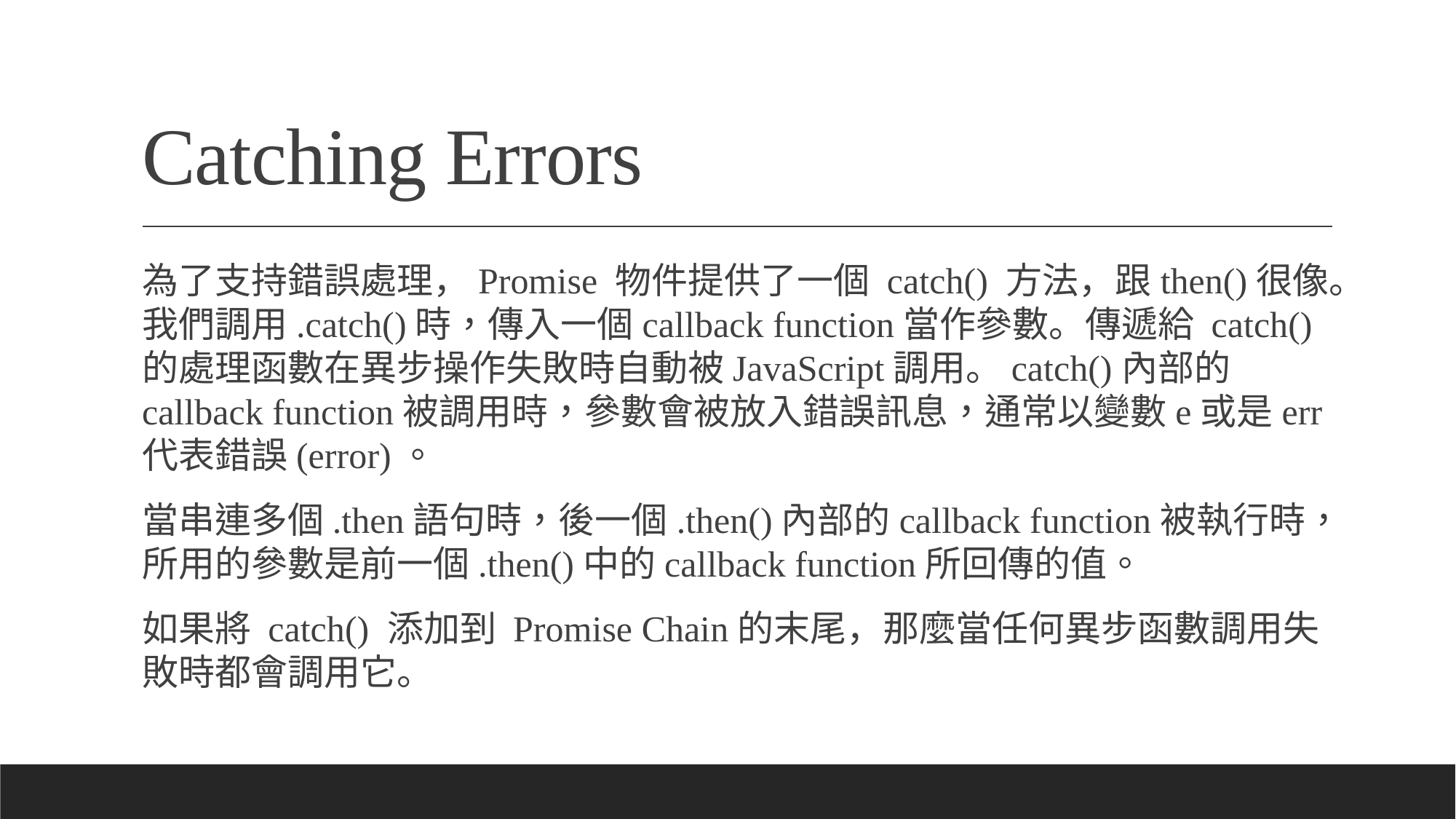

# Catching Errors
為了支持錯誤處理，Promise 物件提供了一個 catch() 方法，跟then()很像。我們調用.catch()時，傳入一個callback function當作參數。傳遞給 catch() 的處理函數在異步操作失敗時自動被JavaScript調用。catch()內部的callback function被調用時，參數會被放入錯誤訊息，通常以變數e或是err代表錯誤(error)。
當串連多個.then語句時，後一個.then()內部的callback function被執行時，所用的參數是前一個.then()中的callback function所回傳的值。
如果將 catch() 添加到 Promise Chain的末尾，那麼當任何異步函數調用失敗時都會調用它。